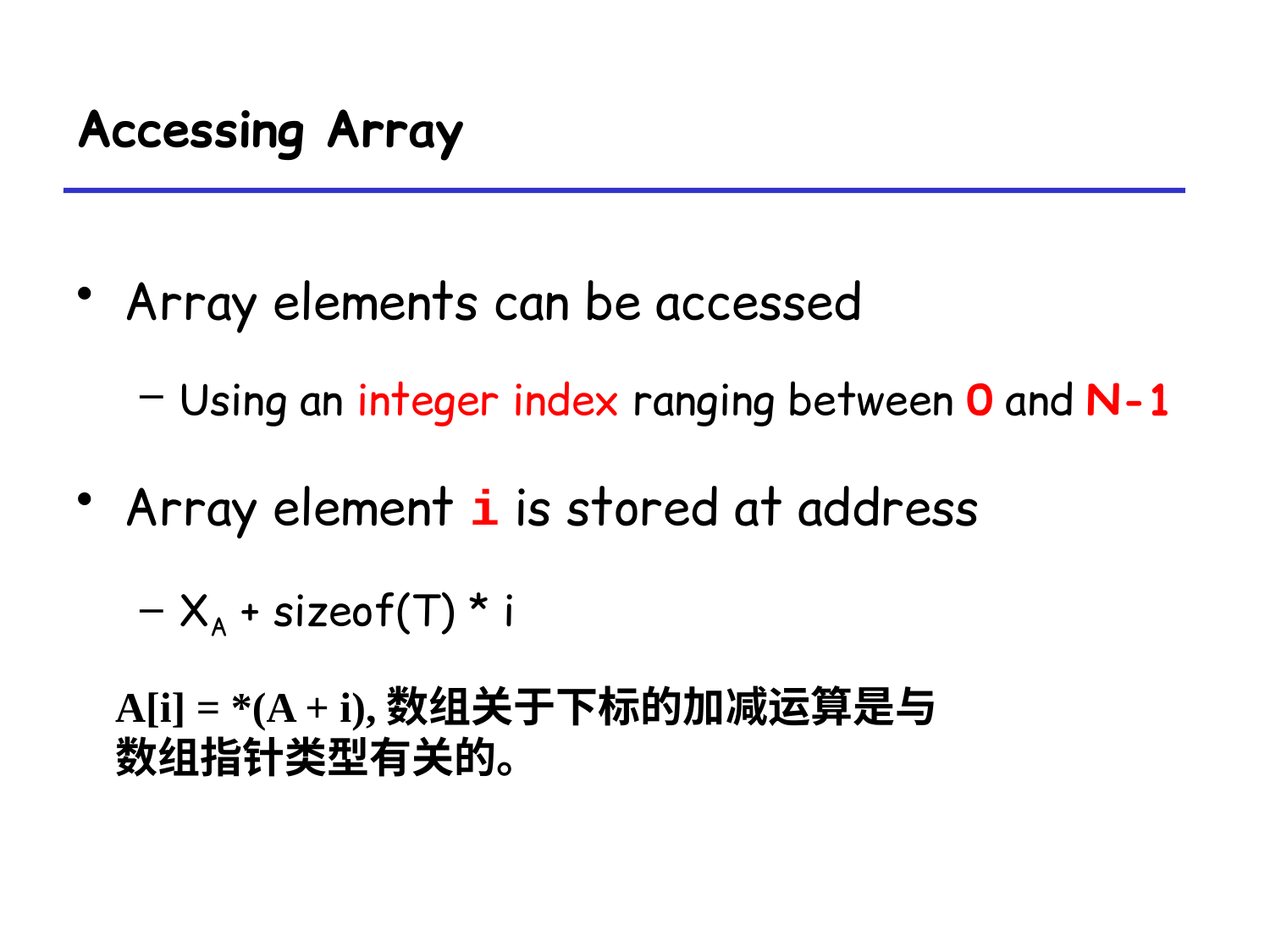

# Accessing Array
Array elements can be accessed
Using an integer index ranging between 0 and N-1
Array element i is stored at address
XA + sizeof(T) * i
A[i] = *(A + i),数组关于下标的加减运算是与
数组指针类型有关的。
5